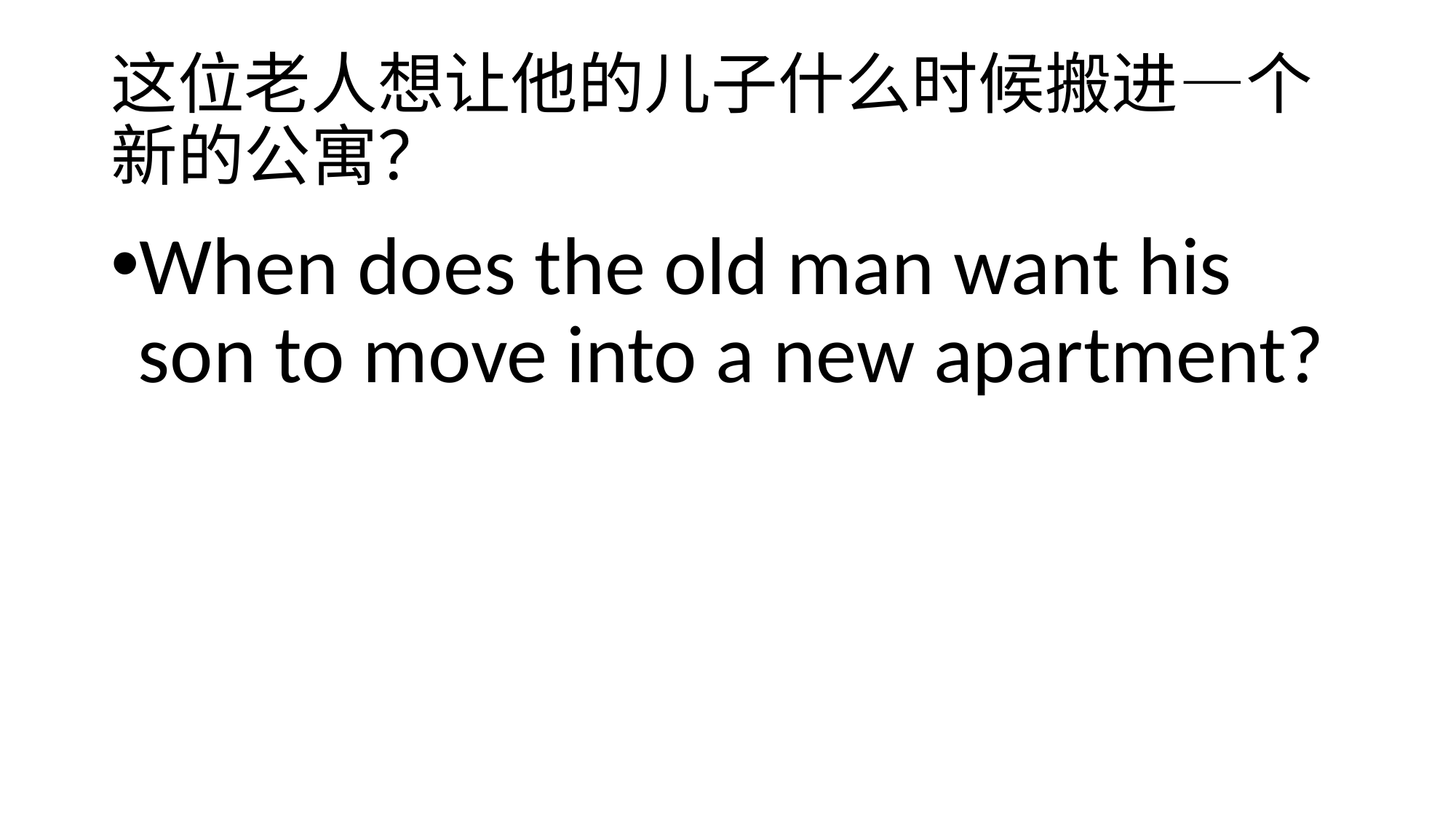

# 这位老人想让他的儿子什么时候搬进—个新的公寓？
When does the old man want his son to move into a new apartment?